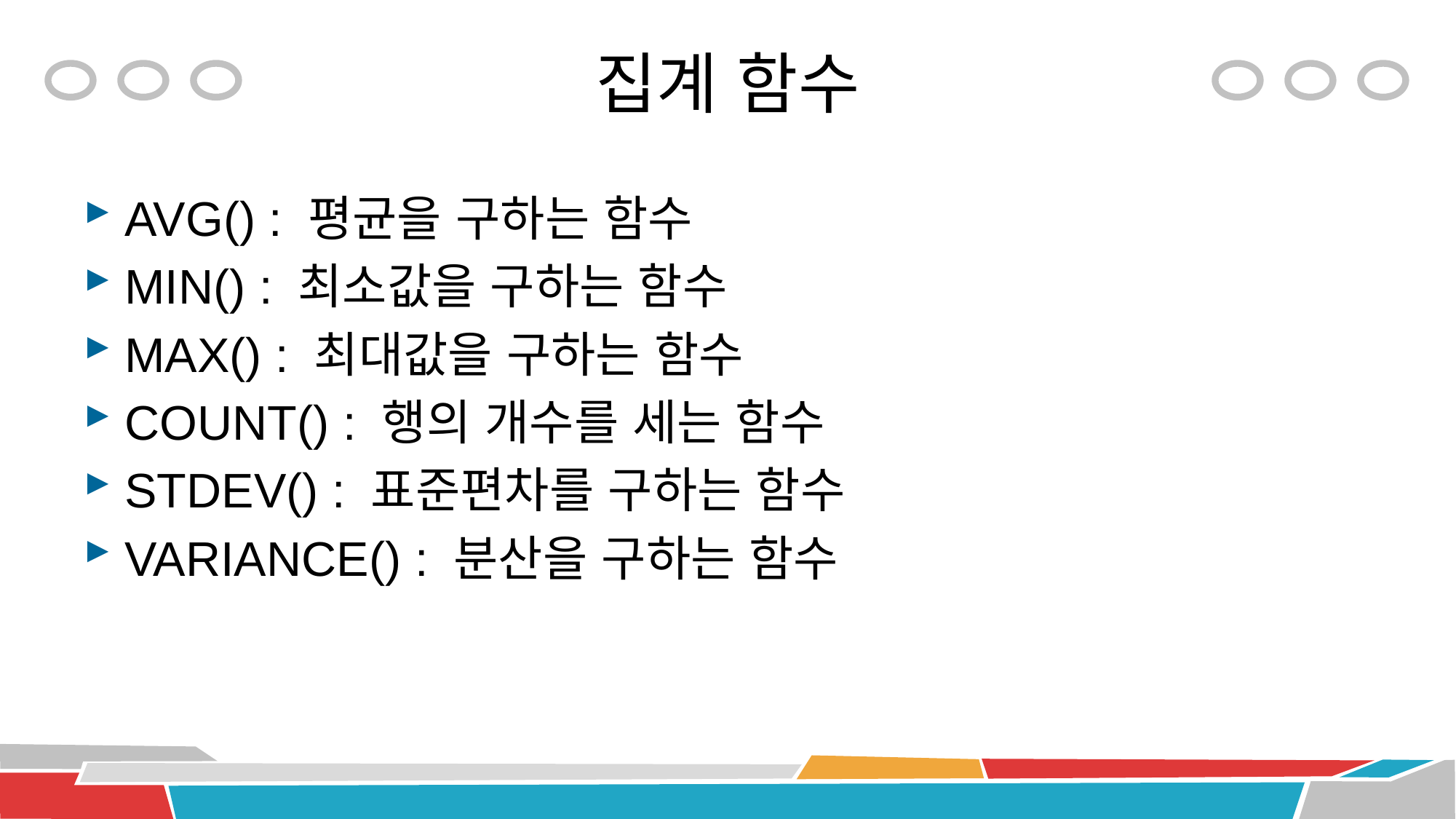

# 집계 함수
AVG() : 평균을 구하는 함수
MIN() : 최소값을 구하는 함수
MAX() : 최대값을 구하는 함수
COUNT() : 행의 개수를 세는 함수
STDEV() : 표준편차를 구하는 함수
VARIANCE() : 분산을 구하는 함수